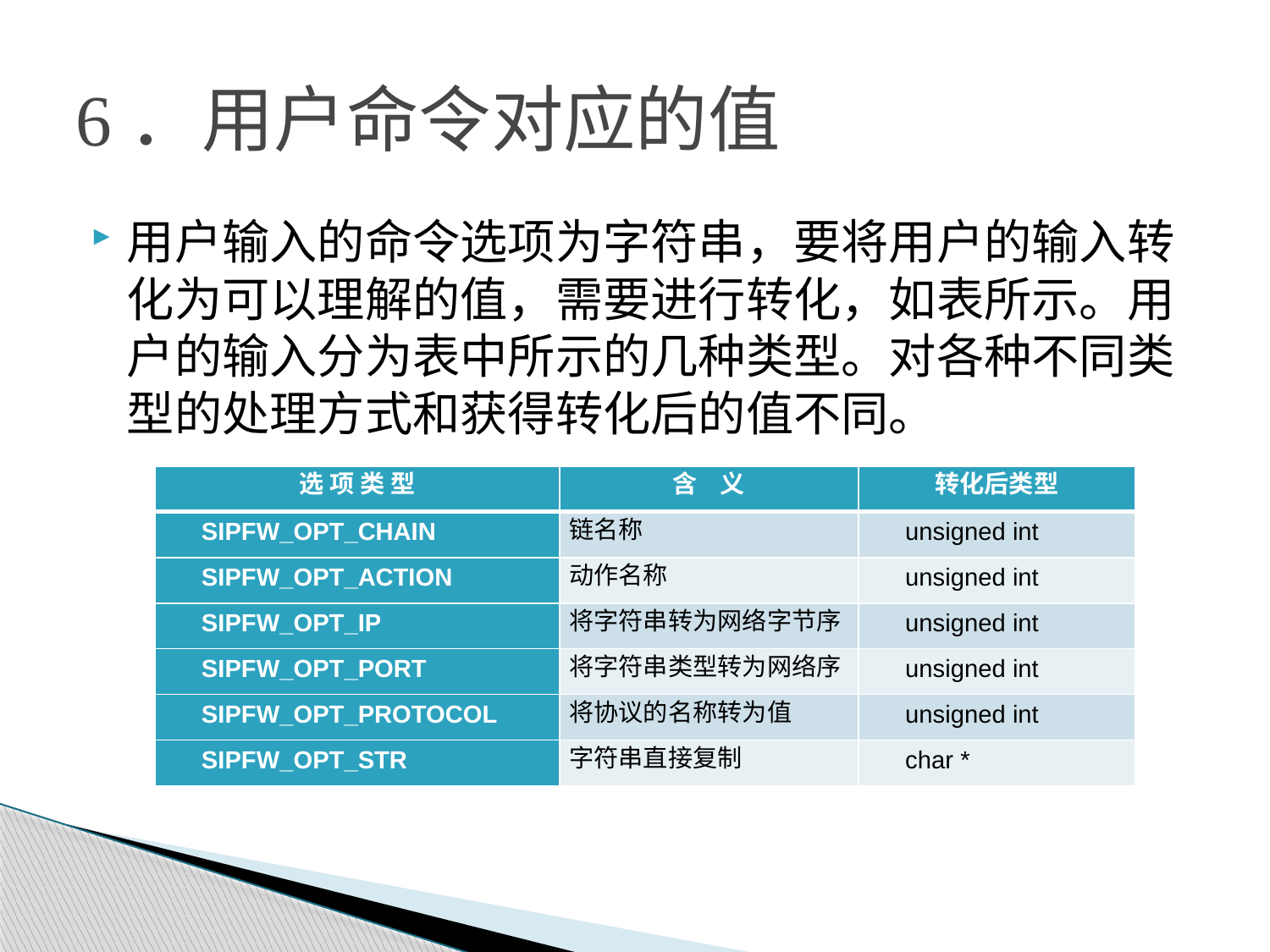

# 6．用户命令对应的值
用户输入的命令选项为字符串，要将用户的输入转化为可以理解的值，需要进行转化，如表所示。用户的输入分为表中所示的几种类型。对各种不同类型的处理方式和获得转化后的值不同。
| 选 项 类 型 | 含 义 | 转化后类型 |
| --- | --- | --- |
| SIPFW\_OPT\_CHAIN | 链名称 | unsigned int |
| SIPFW\_OPT\_ACTION | 动作名称 | unsigned int |
| SIPFW\_OPT\_IP | 将字符串转为网络字节序 | unsigned int |
| SIPFW\_OPT\_PORT | 将字符串类型转为网络序 | unsigned int |
| SIPFW\_OPT\_PROTOCOL | 将协议的名称转为值 | unsigned int |
| SIPFW\_OPT\_STR | 字符串直接复制 | char \* |